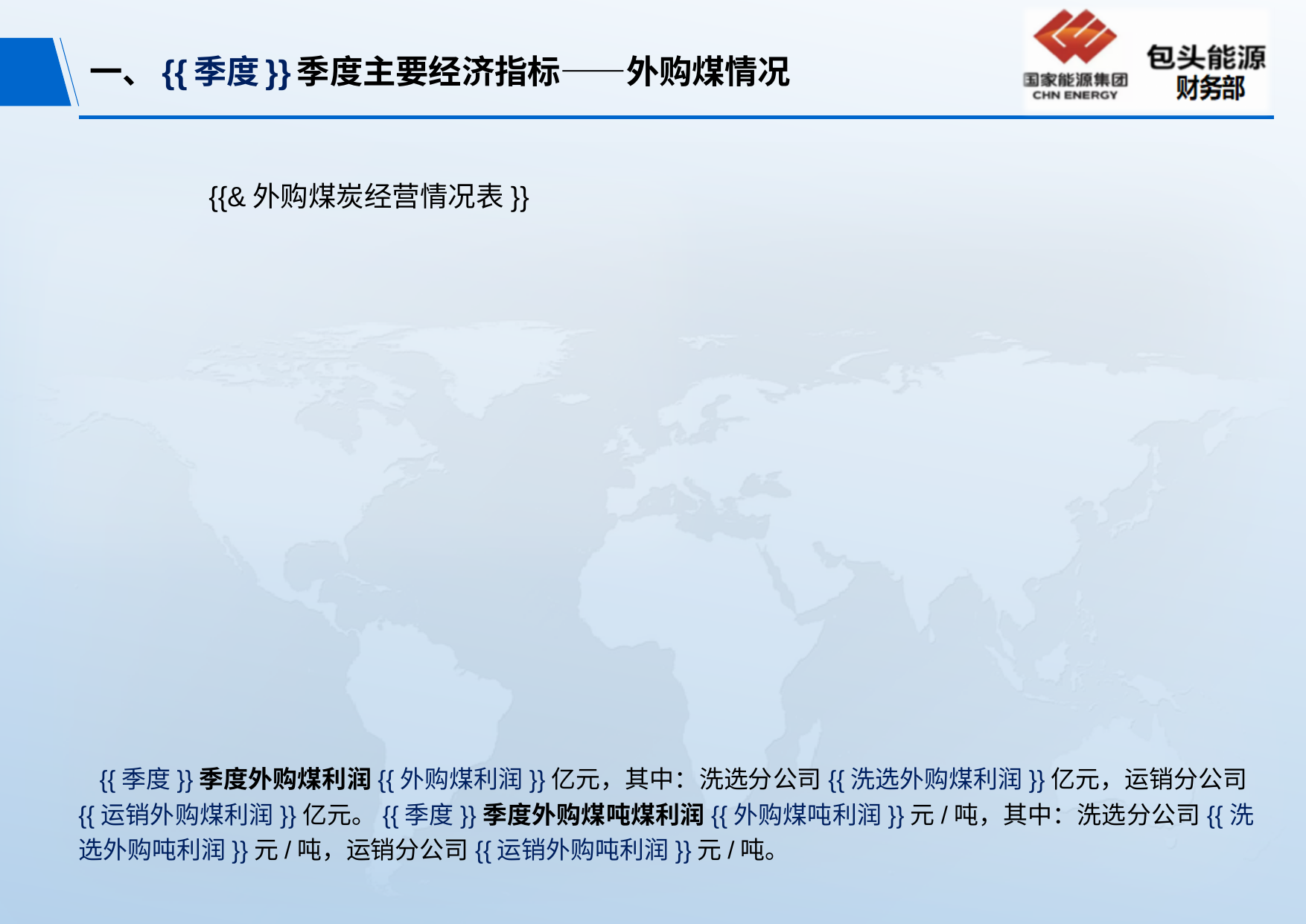

# 一、{{季度}}季度主要经济指标——外购煤情况
{{&外购煤炭经营情况表}}
   {{季度}}季度外购煤利润{{外购煤利润}}亿元，其中：洗选分公司{{洗选外购煤利润}}亿元，运销分公司{{运销外购煤利润}}亿元。{{季度}}季度外购煤吨煤利润{{外购煤吨利润}}元/吨，其中：洗选分公司{{洗选外购吨利润}}元/吨，运销分公司{{运销外购吨利润}}元/吨。

17